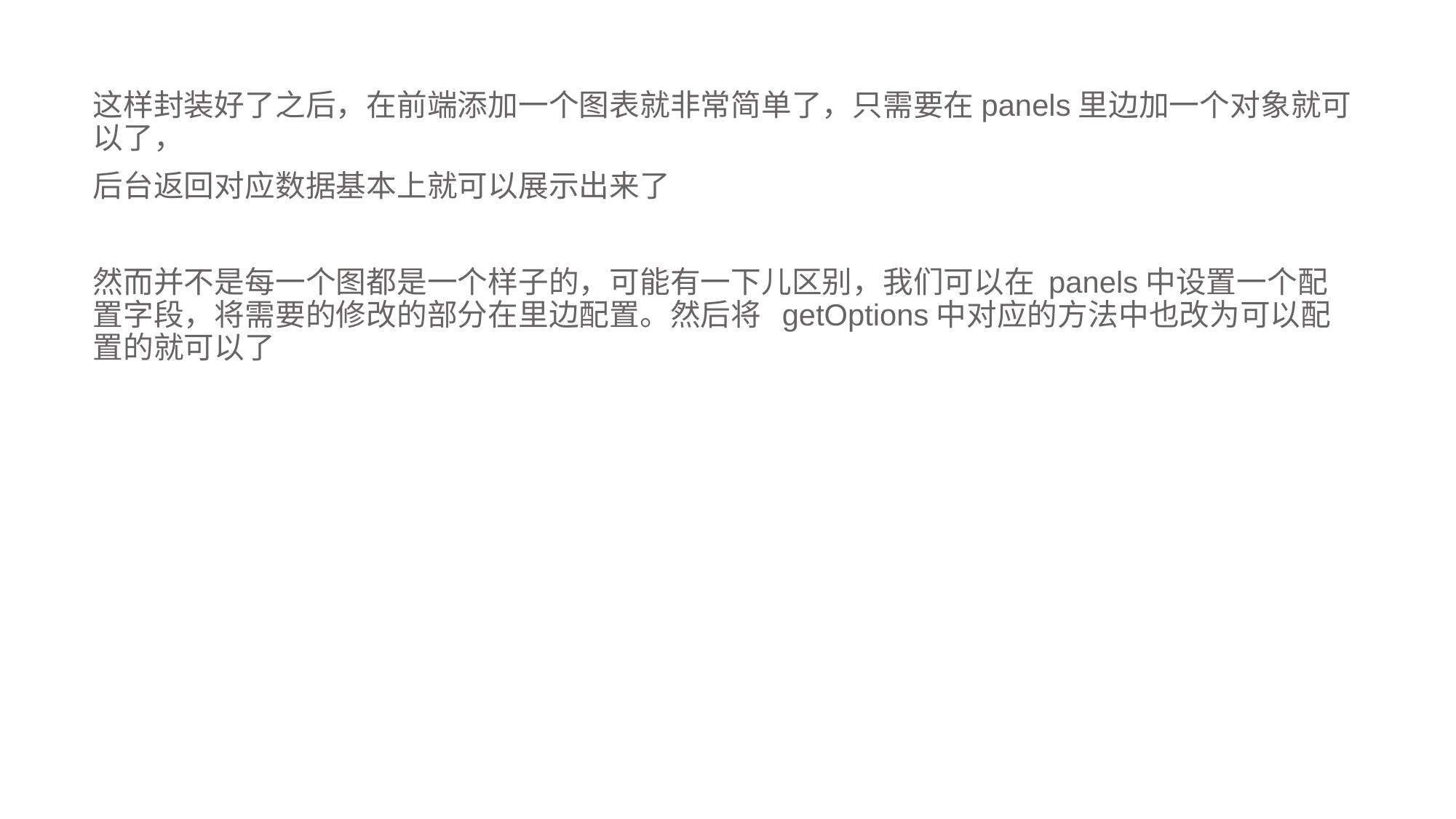

这样封装好了之后，在前端添加一个图表就非常简单了，只需要在panels里边加一个对象就可以了，
后台返回对应数据基本上就可以展示出来了

然而并不是每一个图都是一个样子的，可能有一下儿区别，我们可以在 panels中设置一个配置字段，将需要的修改的部分在里边配置。然后将  getOptions中对应的方法中也改为可以配置的就可以了